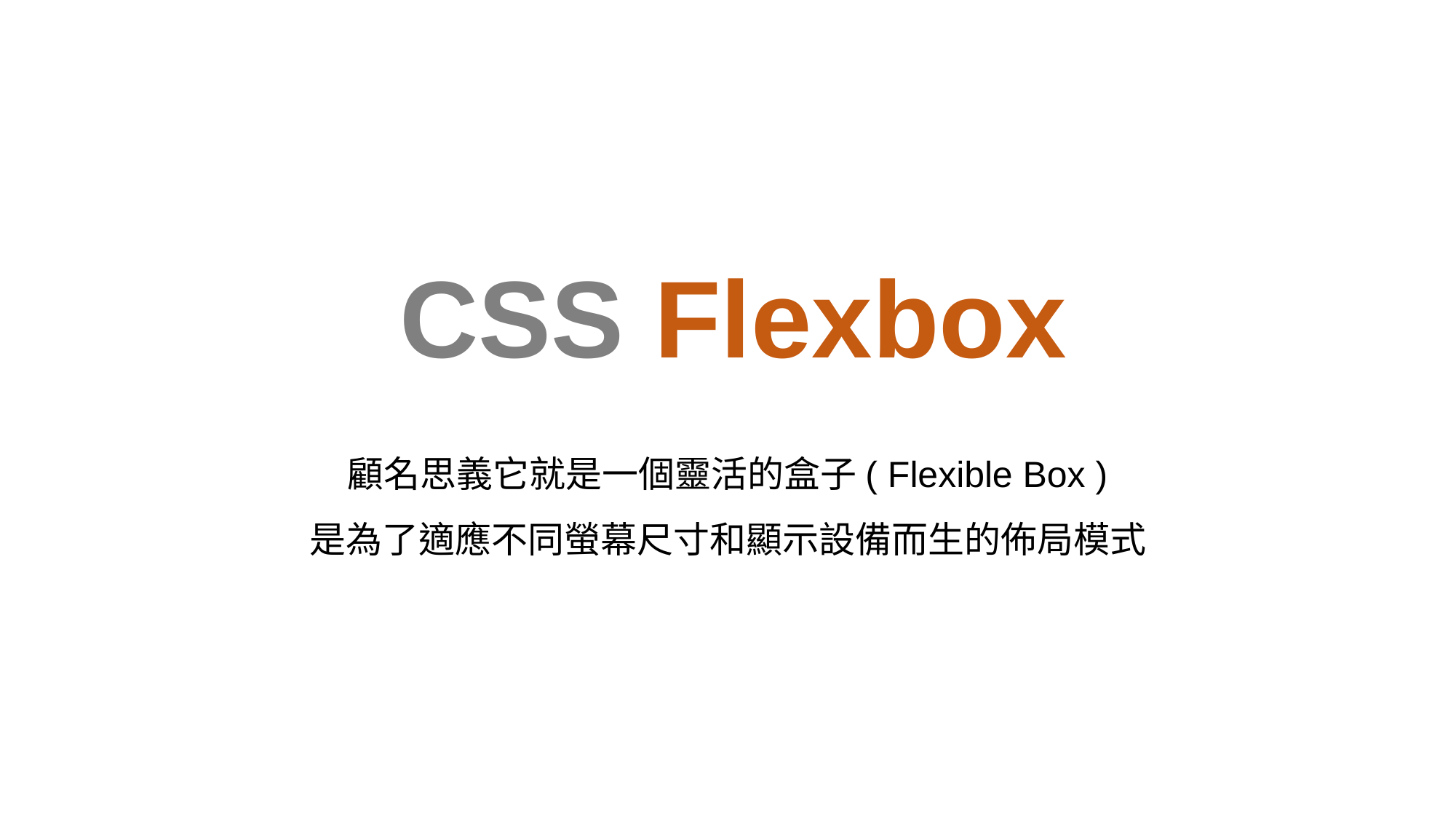

CSS Flexbox
顧名思義它就是一個靈活的盒子( Flexible Box )
是為了適應不同螢幕尺寸和顯示設備而生的佈局模式